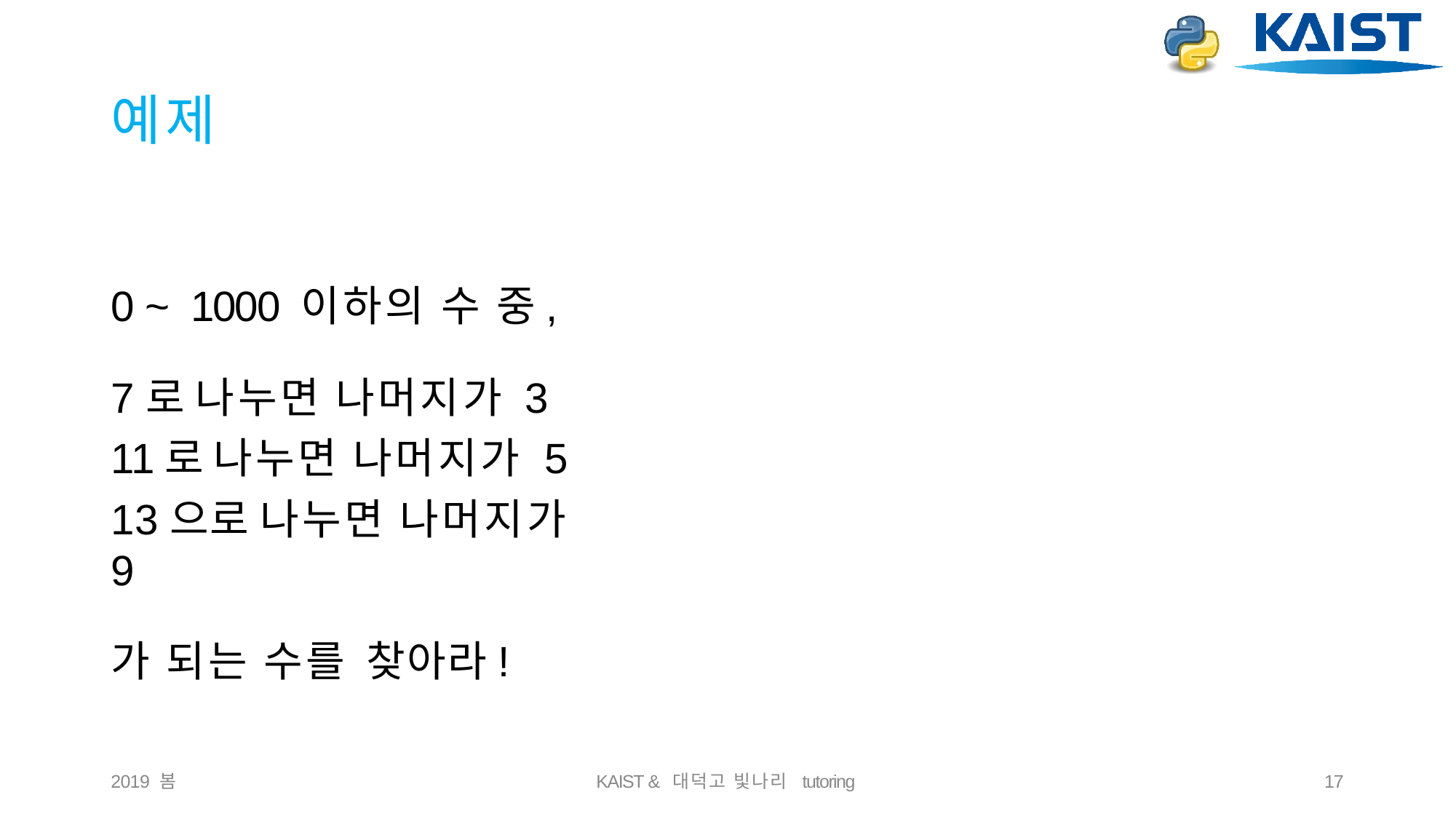

# 예제
0 ~ 1000 이하의 수 중,

7로 나누면 나머지가 3
11로 나누면 나머지가 5
13으로 나누면 나머지가 9

가 되는 수를 찾아라!
2019 봄
KAIST & 대덕고 빛나리 tutoring
17